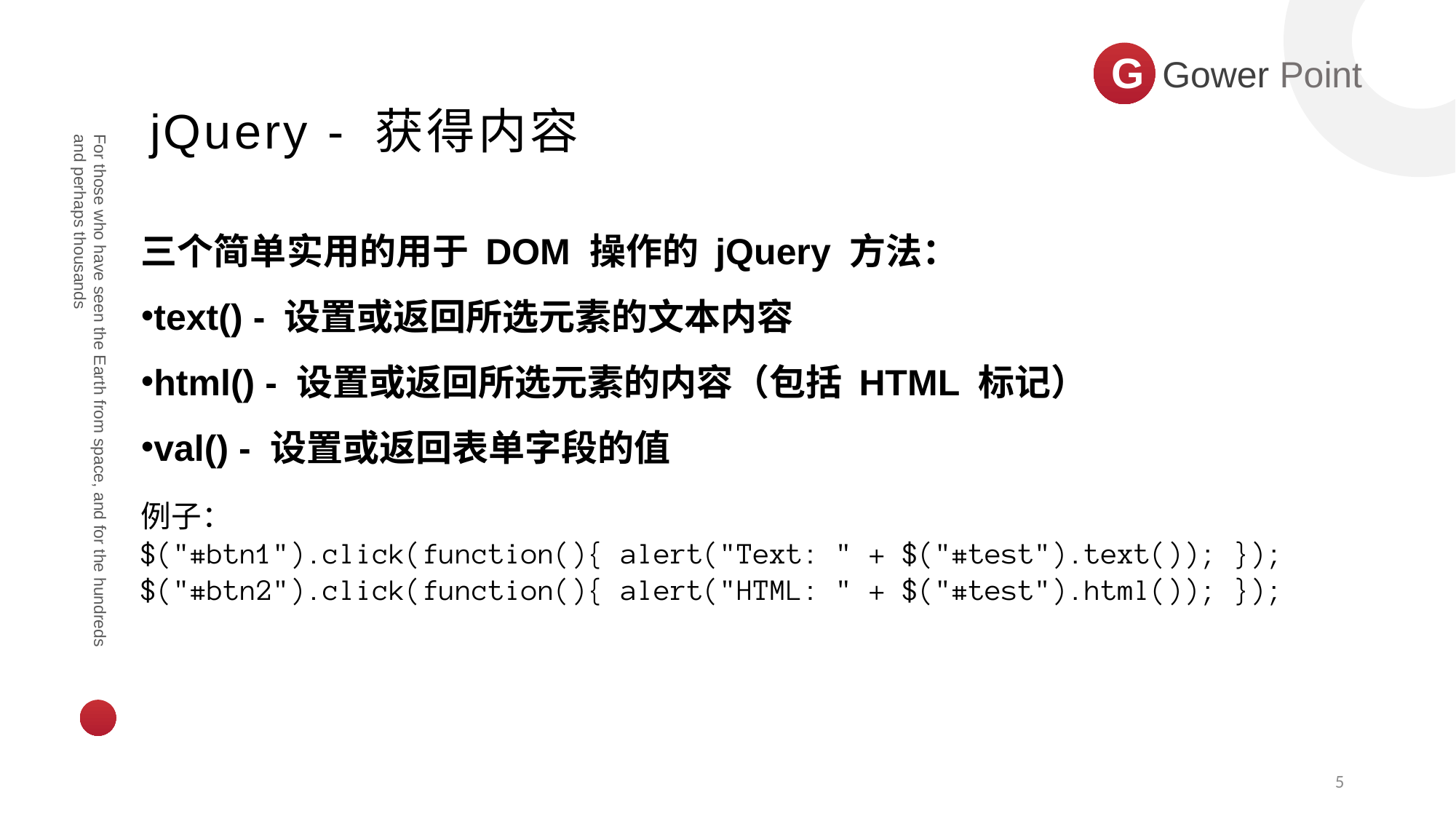

G

Gower Point
jQuery - 获得内容
三个简单实用的用于 DOM 操作的 jQuery 方法：
text() - 设置或返回所选元素的文本内容
html() - 设置或返回所选元素的内容（包括 HTML 标记）
val() - 设置或返回表单字段的值
For those who have seen the Earth from space, and for the hundreds and perhaps thousands
例子：
$("#btn1").click(function(){ alert("Text: " + $("#test").text()); });
$("#btn2").click(function(){ alert("HTML: " + $("#test").html()); });

5